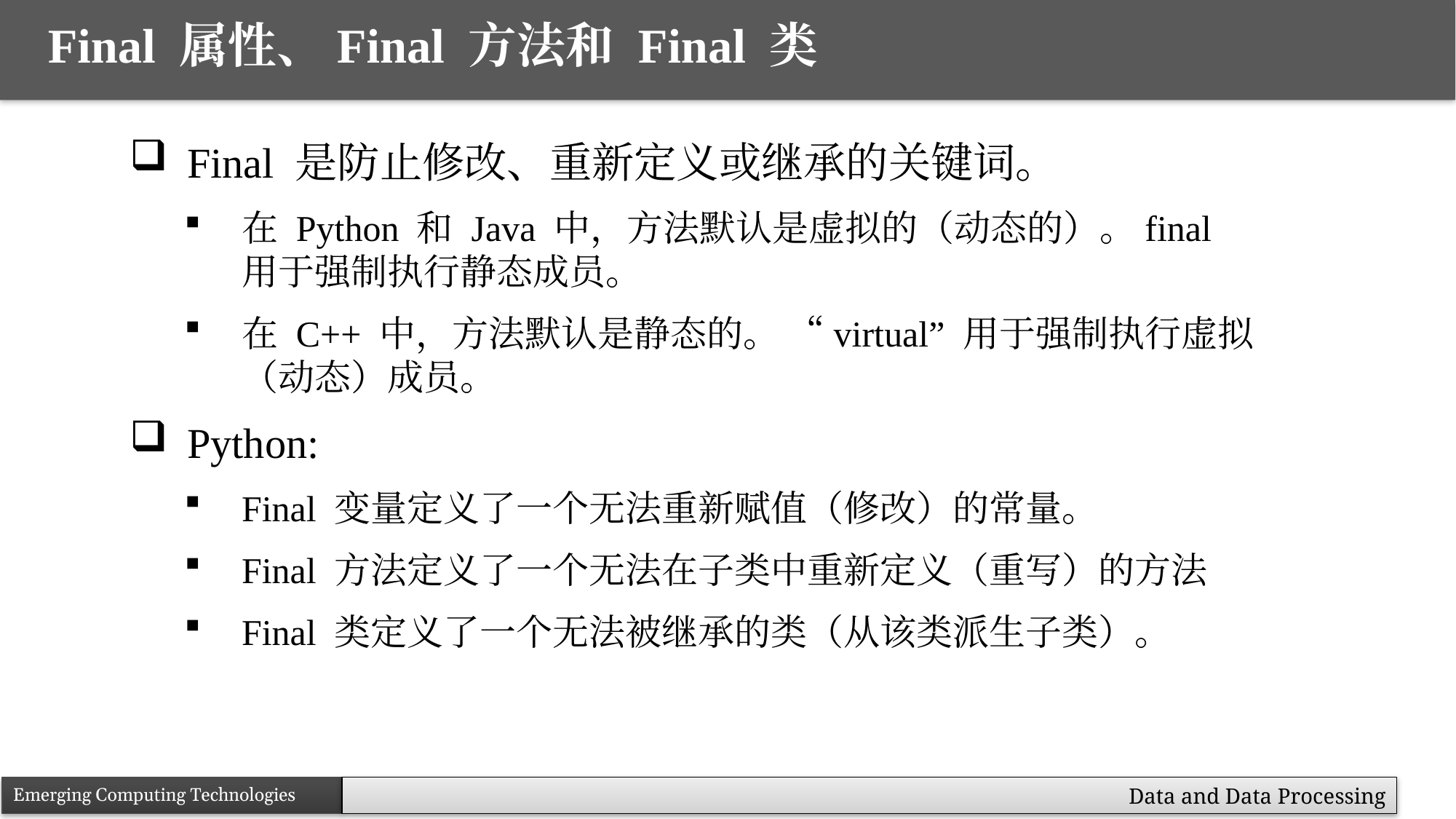

Final 属性、Final 方法和 Final 类
Final 是防止修改、重新定义或继承的关键词。
在 Python 和 Java 中，方法默认是虚拟的（动态的）。final 用于强制执行静态成员。
在 C++ 中，方法默认是静态的。 “virtual” 用于强制执行虚拟（动态）成员。
Python:
Final 变量定义了一个无法重新赋值（修改）的常量。
Final 方法定义了一个无法在子类中重新定义（重写）的方法
Final 类定义了一个无法被继承的类（从该类派生子类）。